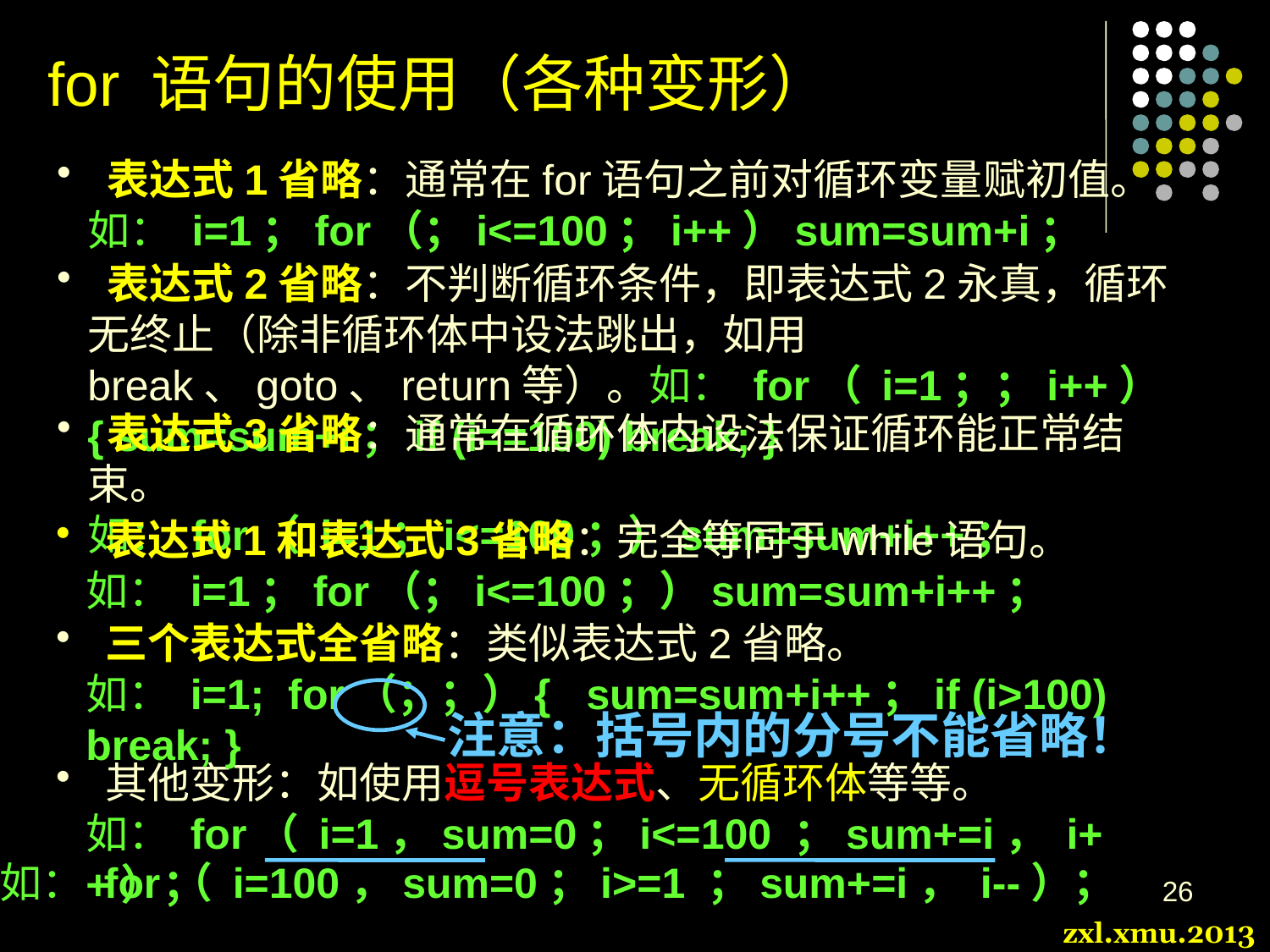

for 语句的使用（各种变形）
 表达式1省略：通常在for语句之前对循环变量赋初值。
如： i=1；for（；i<=100；i++）sum=sum+i；
 表达式2省略：不判断循环条件，即表达式2永真，循环无终止（除非循环体中设法跳出，如用break、goto、return等）。如： for（ i=1；；i++）{ sum=sum+i；if (i==100) break; }
 表达式3省略：通常在循环体内设法保证循环能正常结束。
如： for（ i=1；i<=100；）sum=sum+i++；
 表达式1和表达式3省略：完全等同于while语句。
如： i=1；for（；i<=100；）sum=sum+i++；
 三个表达式全省略：类似表达式2省略。
如： i=1;  for（；；）{   sum=sum+i++；if (i>100) break; }

注意：括号内的分号不能省略！

 其他变形：如使用逗号表达式、无循环体等等。
如： for（ i=1，sum=0；i<=100 ；sum+=i， i++）；
如： for（ i=100，sum=0；i>=1 ；sum+=i， i--）；

26